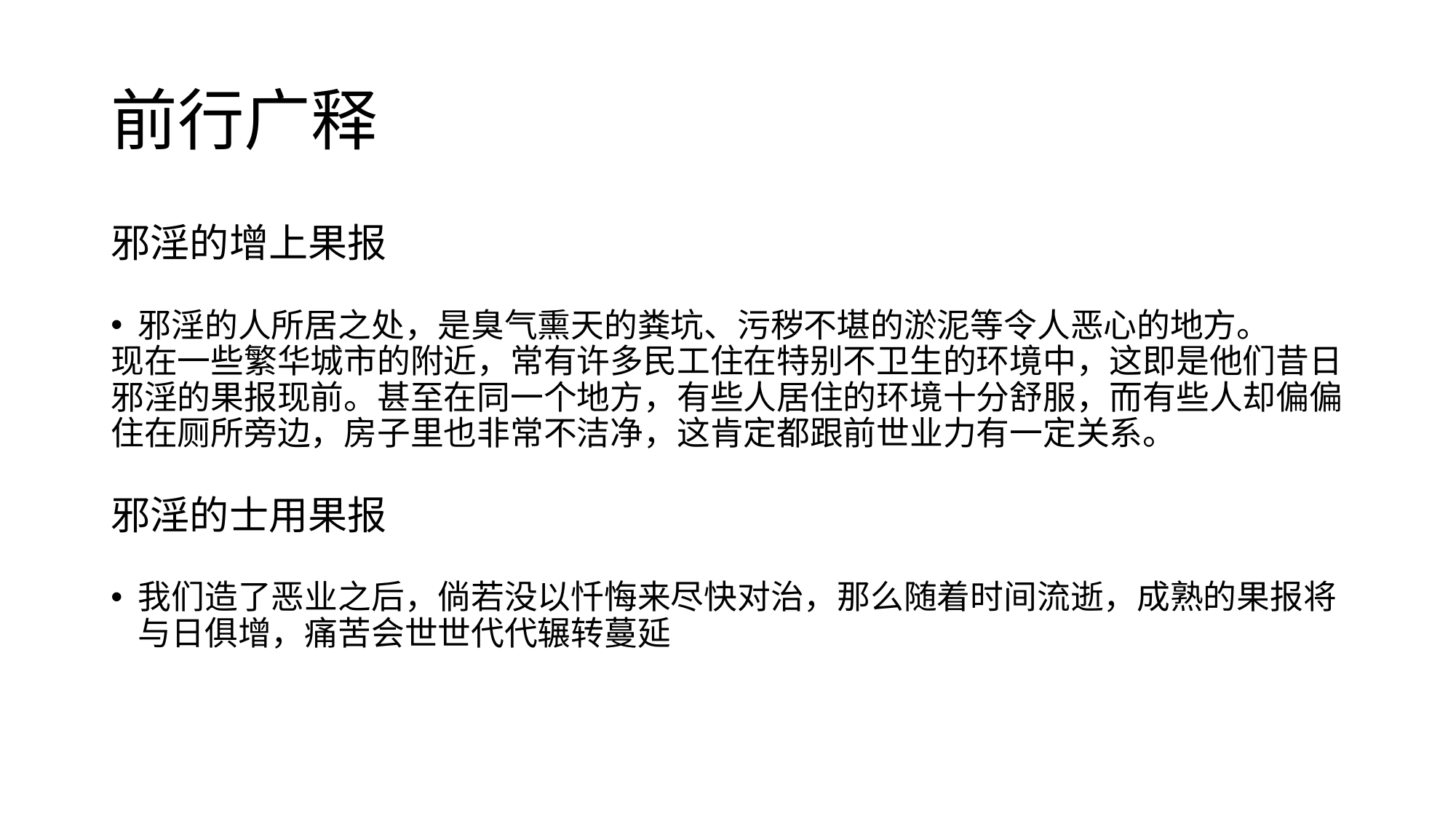

# 前行广释
邪淫的增上果报

邪淫的人所居之处，是臭气熏天的粪坑、污秽不堪的淤泥等令人恶心的地方。
现在一些繁华城市的附近，常有许多民工住在特别不卫生的环境中，这即是他们昔日邪淫的果报现前。甚至在同一个地方，有些人居住的环境十分舒服，而有些人却偏偏住在厕所旁边，房子里也非常不洁净，这肯定都跟前世业力有一定关系。

邪淫的士用果报

我们造了恶业之后，倘若没以忏悔来尽快对治，那么随着时间流逝，成熟的果报将与日俱增，痛苦会世世代代辗转蔓延